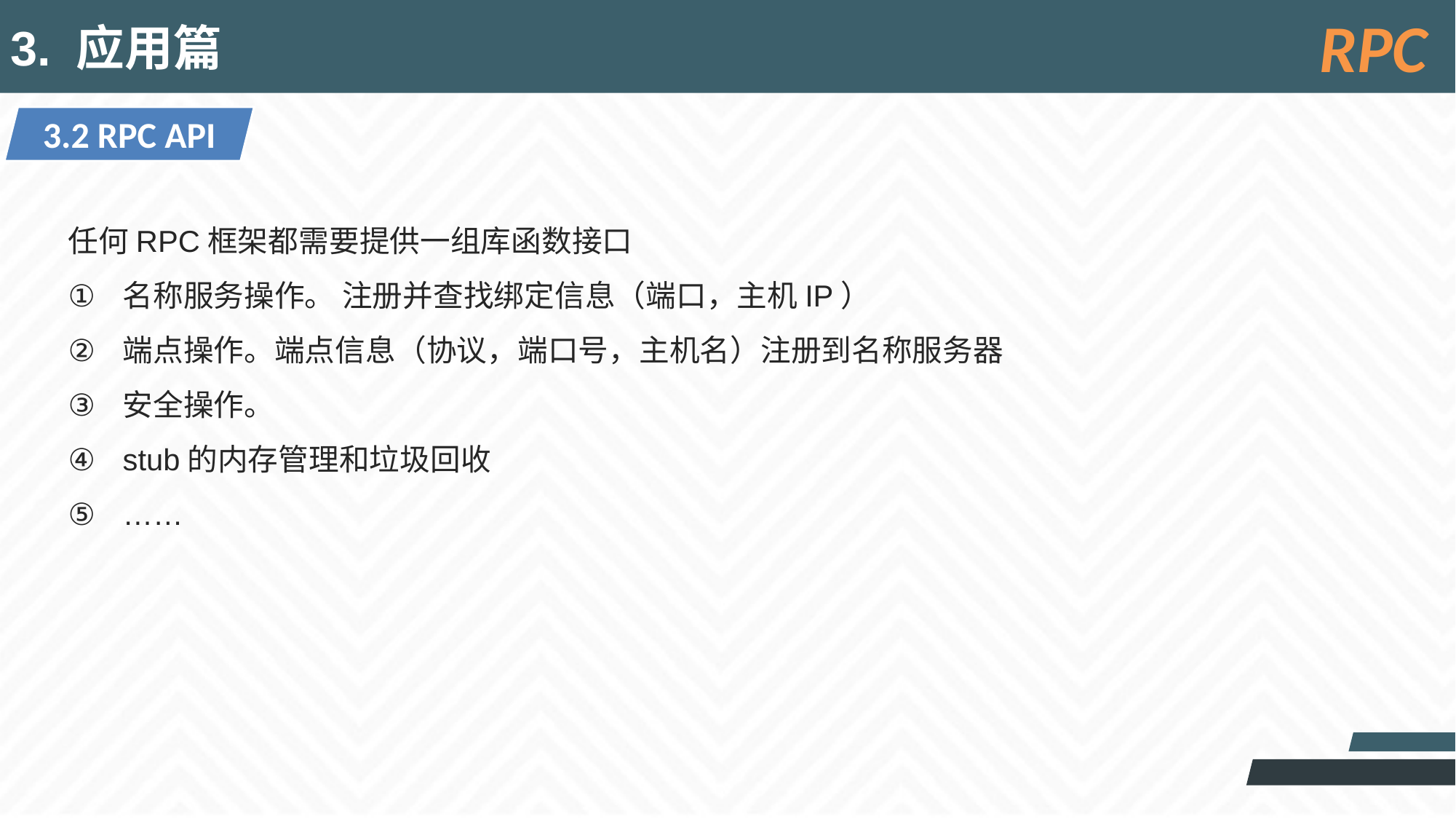

3. 应用篇
RPC
3.2 RPC API
任何RPC框架都需要提供一组库函数接口
名称服务操作。 注册并查找绑定信息（端口，主机IP）
端点操作。端点信息（协议，端口号，主机名）注册到名称服务器
安全操作。
stub的内存管理和垃圾回收
……